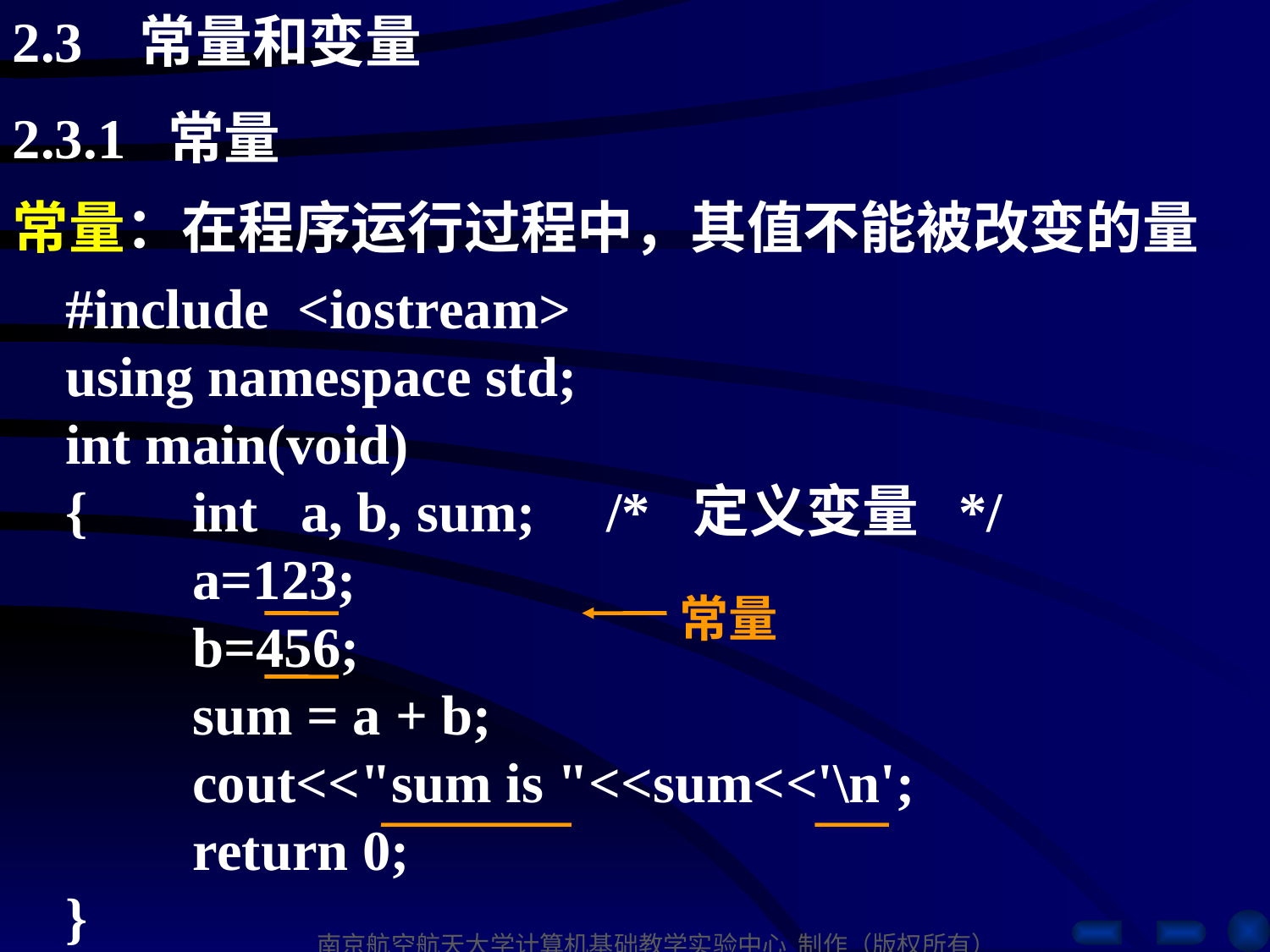

2.3   常量和变量
2.3.1  常量
常量：在程序运行过程中，其值不能被改变的量
#include  <iostream>
using namespace std;
int main(void)
{	int   a, b, sum;     /*  定义变量  */
	a=123;
	b=456;
	sum = a + b;
	cout<<"sum is "<<sum<<'\n';
         return 0;
}
常量